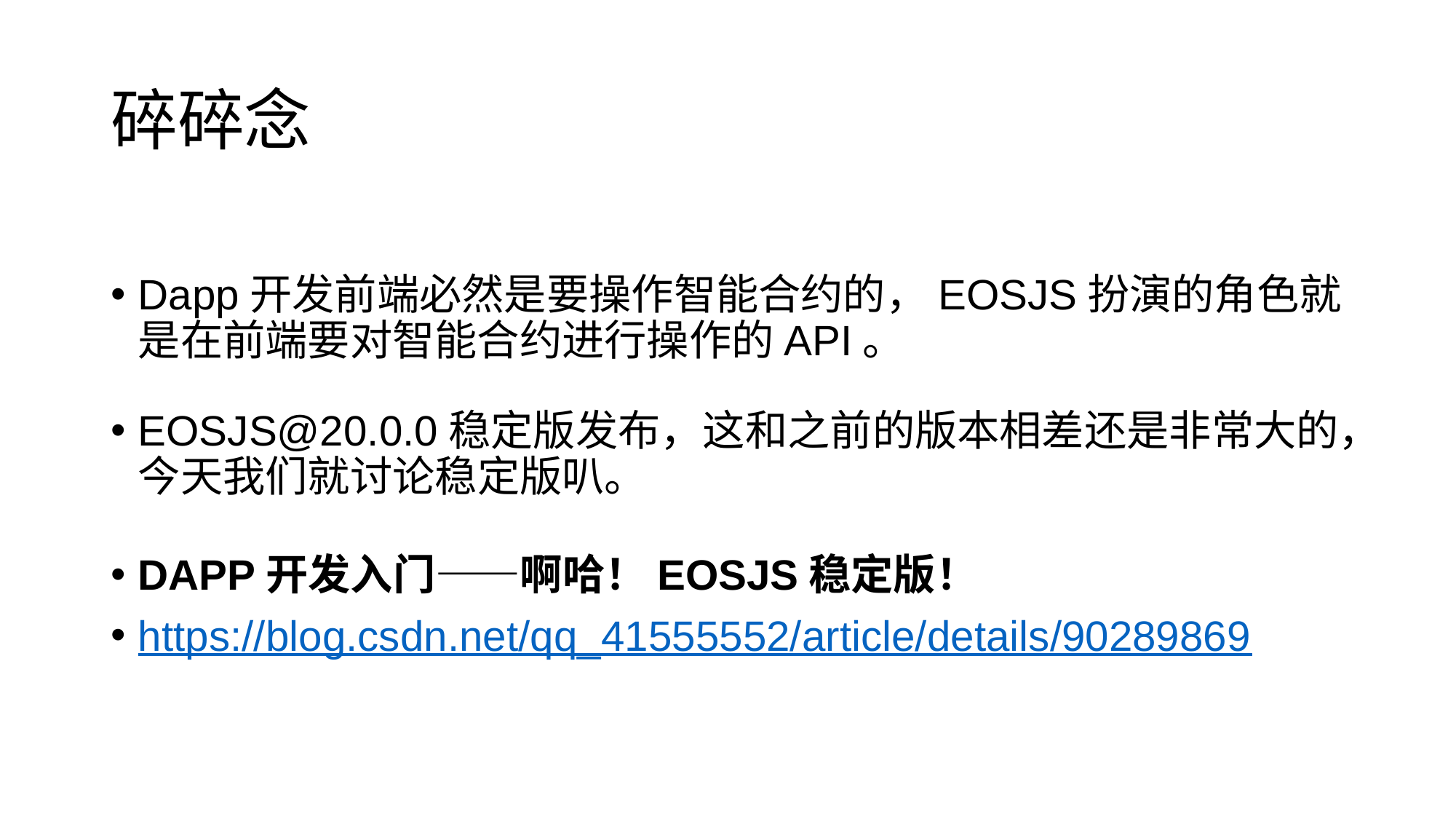

# 碎碎念
Dapp开发前端必然是要操作智能合约的，EOSJS扮演的角色就是在前端要对智能合约进行操作的API。
EOSJS@20.0.0稳定版发布，这和之前的版本相差还是非常大的，今天我们就讨论稳定版叭。
DAPP开发入门——啊哈！EOSJS稳定版！
https://blog.csdn.net/qq_41555552/article/details/90289869